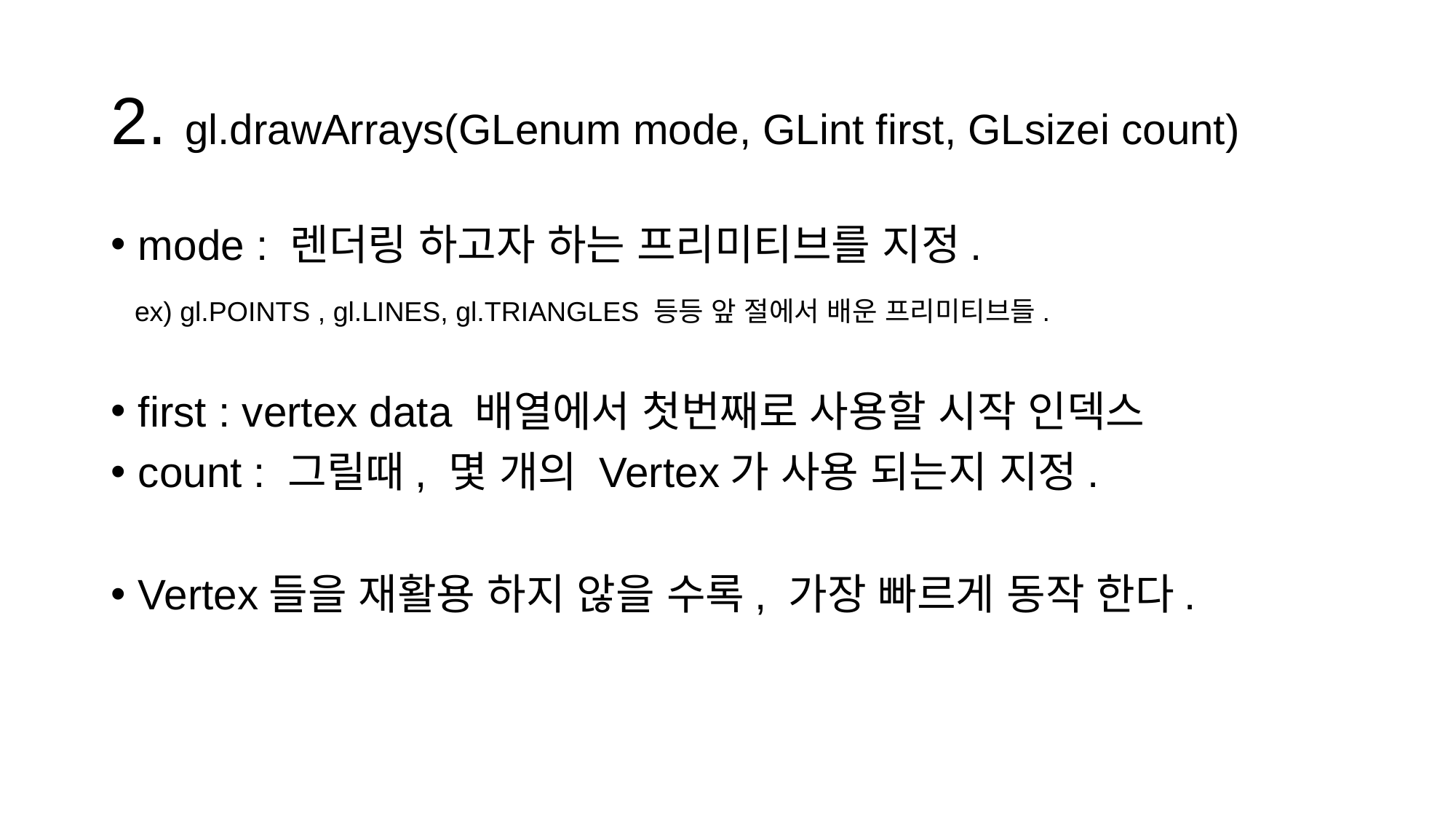

# 2. gl.drawArrays(GLenum mode, GLint first, GLsizei count)
mode : 렌더링 하고자 하는 프리미티브를 지정.
  ex) gl.POINTS , gl.LINES, gl.TRIANGLES 등등 앞 절에서 배운 프리미티브들.

first : vertex data 배열에서 첫번째로 사용할 시작 인덱스
count : 그릴때, 몇 개의 Vertex가 사용 되는지 지정.

Vertex들을 재활용 하지 않을 수록, 가장 빠르게 동작 한다.